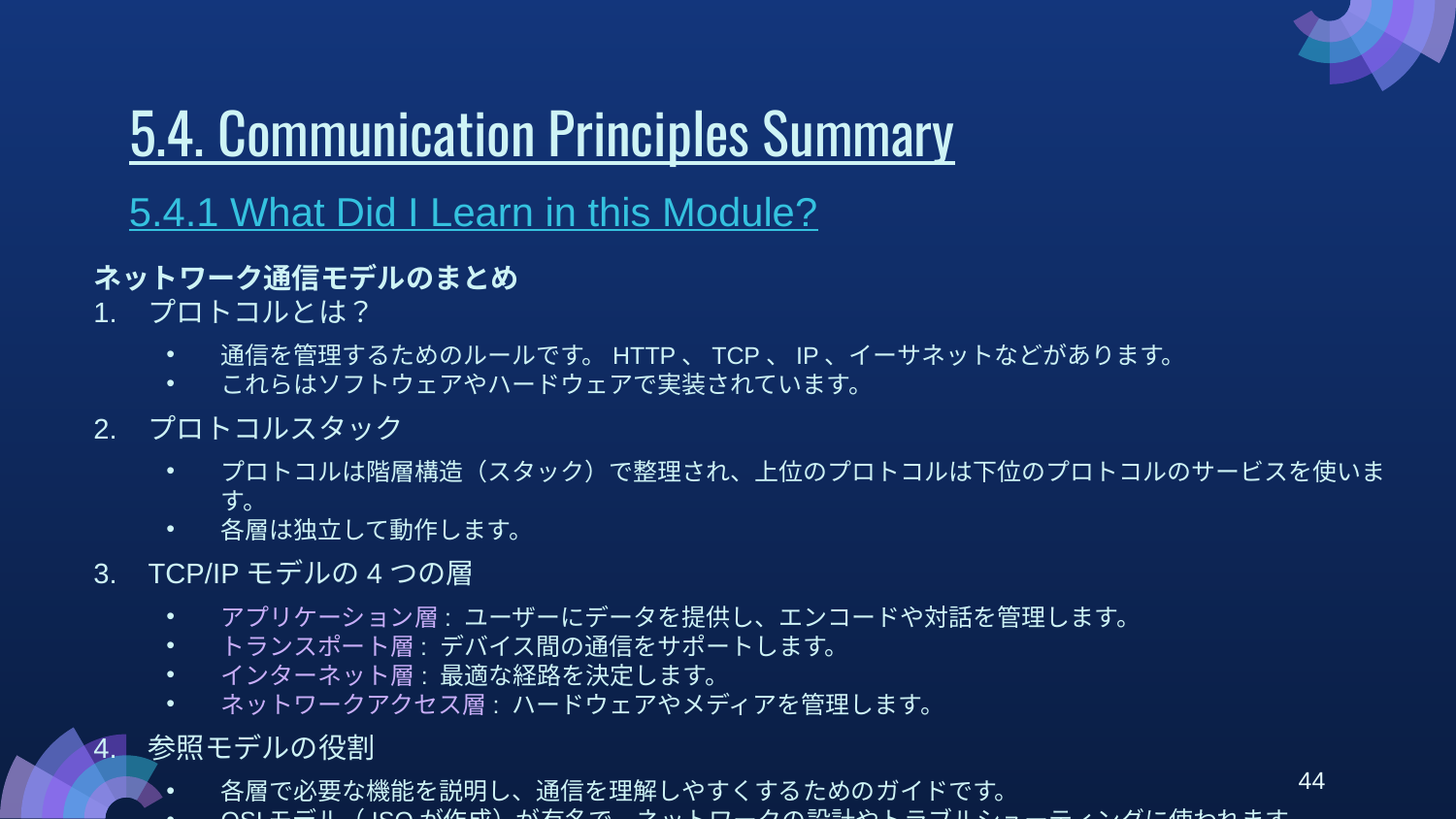

# 5.4. Communication Principles Summary
5.4.1 What Did I Learn in this Module?
ネットワーク通信モデルのまとめ
プロトコルとは？
通信を管理するためのルールです。HTTP、TCP、IP、イーサネットなどがあります。
これらはソフトウェアやハードウェアで実装されています。
プロトコルスタック
プロトコルは階層構造（スタック）で整理され、上位のプロトコルは下位のプロトコルのサービスを使います。
各層は独立して動作します。
TCP/IPモデルの4つの層
アプリケーション層: ユーザーにデータを提供し、エンコードや対話を管理します。
トランスポート層: デバイス間の通信をサポートします。
インターネット層: 最適な経路を決定します。
ネットワークアクセス層: ハードウェアやメディアを管理します。
参照モデルの役割
各層で必要な機能を説明し、通信を理解しやすくするためのガイドです。
OSIモデル（ISOが作成）が有名で、ネットワークの設計やトラブルシューティングに使われます。
44